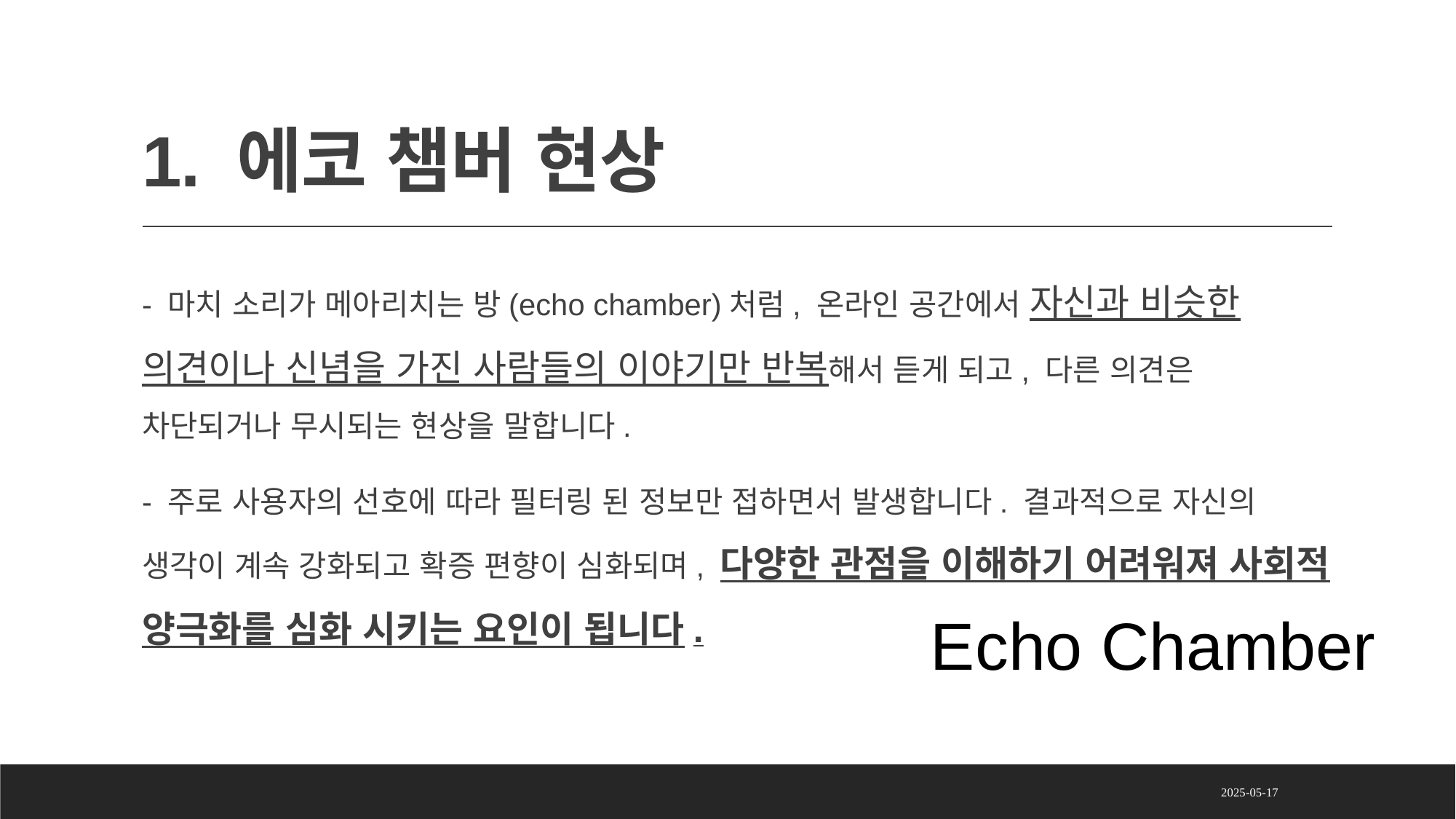

# 1. 에코 챔버 현상
- 마치 소리가 메아리치는 방(echo chamber)처럼, 온라인 공간에서 자신과 비슷한 의견이나 신념을 가진 사람들의 이야기만 반복해서 듣게 되고, 다른 의견은 차단되거나 무시되는 현상을 말합니다.
- 주로 사용자의 선호에 따라 필터링 된 정보만 접하면서 발생합니다. 결과적으로 자신의 생각이 계속 강화되고 확증 편향이 심화되며, 다양한 관점을 이해하기 어려워져 사회적 양극화를 심화 시키는 요인이 됩니다.
Echo Chamber
2025-05-17